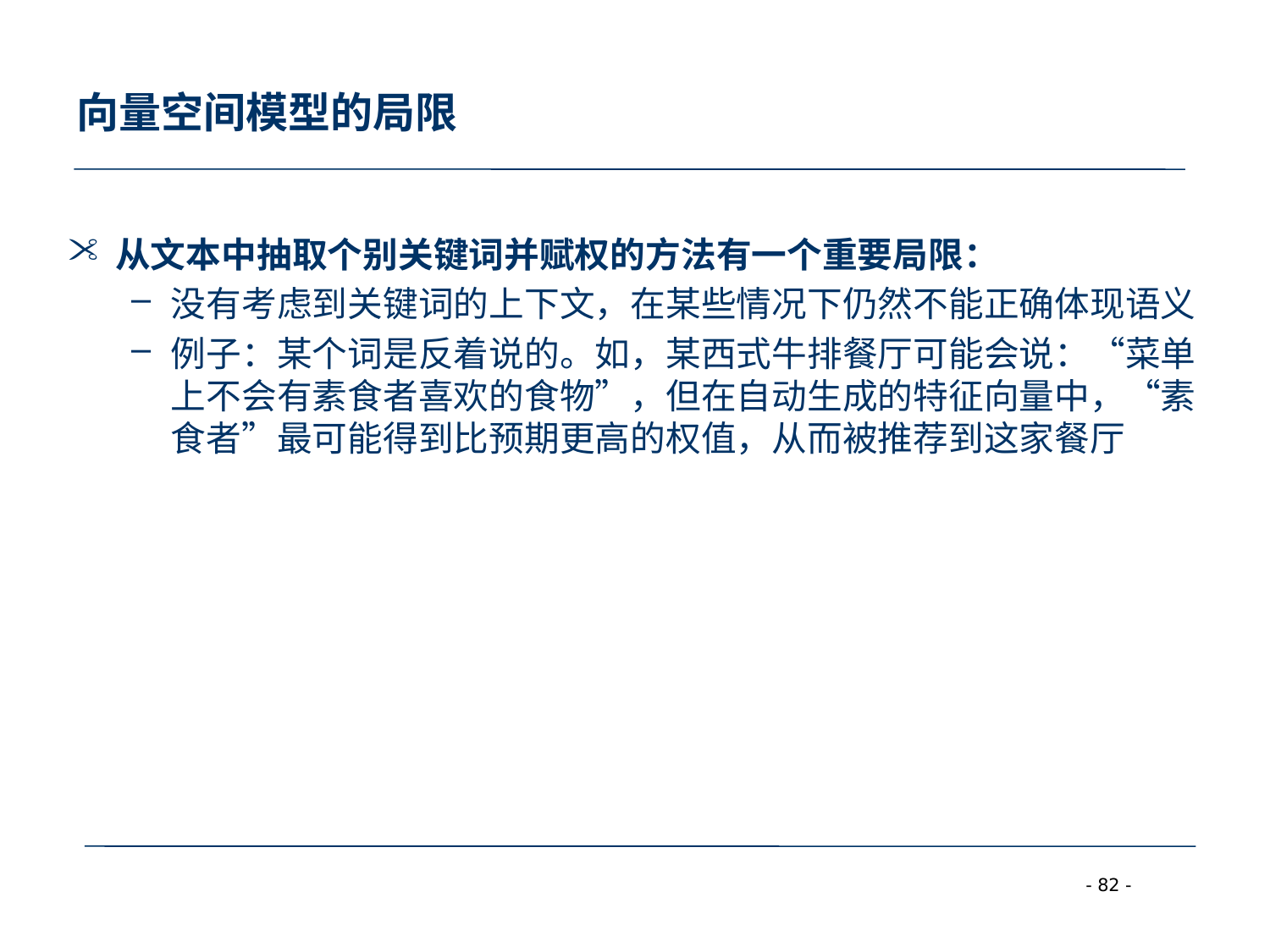

# 向量空间模型的局限
从文本中抽取个别关键词并赋权的方法有一个重要局限：
没有考虑到关键词的上下文，在某些情况下仍然不能正确体现语义
例子：某个词是反着说的。如，某西式牛排餐厅可能会说：“菜单上不会有素食者喜欢的食物”，但在自动生成的特征向量中，“素食者”最可能得到比预期更高的权值，从而被推荐到这家餐厅